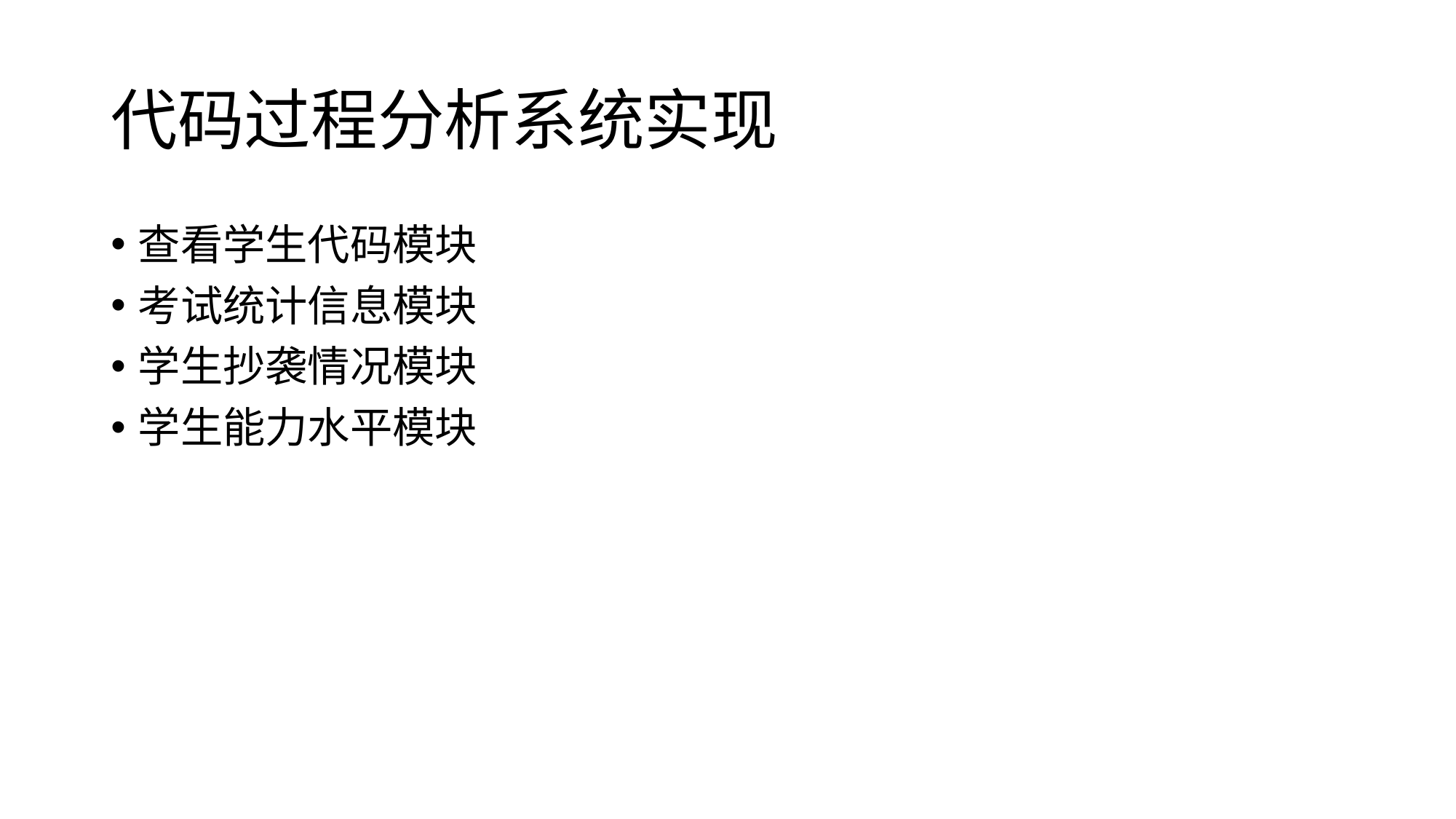

# 代码过程分析系统实现
查看学生代码模块
考试统计信息模块
学生抄袭情况模块
学生能力水平模块